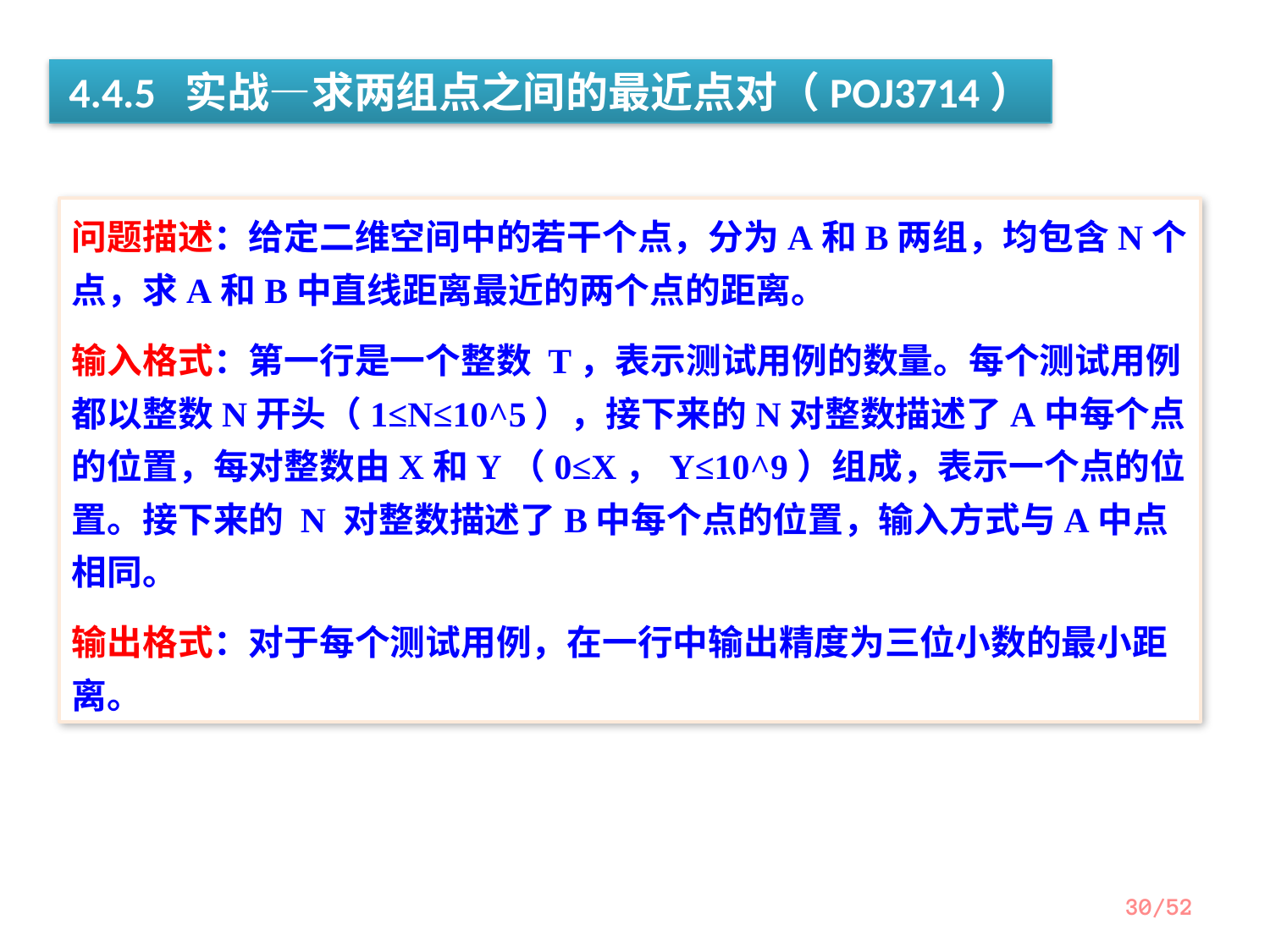

4.4.5  实战—求两组点之间的最近点对（POJ3714）
问题描述：给定二维空间中的若干个点，分为A和B两组，均包含N个点，求A和B中直线距离最近的两个点的距离。
输入格式：第一行是一个整数 T，表示测试用例的数量。每个测试用例都以整数N开头（1≤N≤10^5），接下来的N对整数描述了A中每个点的位置，每对整数由X和Y（0≤X，Y≤10^9）组成，表示一个点的位置。接下来的 N 对整数描述了B中每个点的位置，输入方式与A中点相同。
输出格式：对于每个测试用例，在一行中输出精度为三位小数的最小距离。
30/52